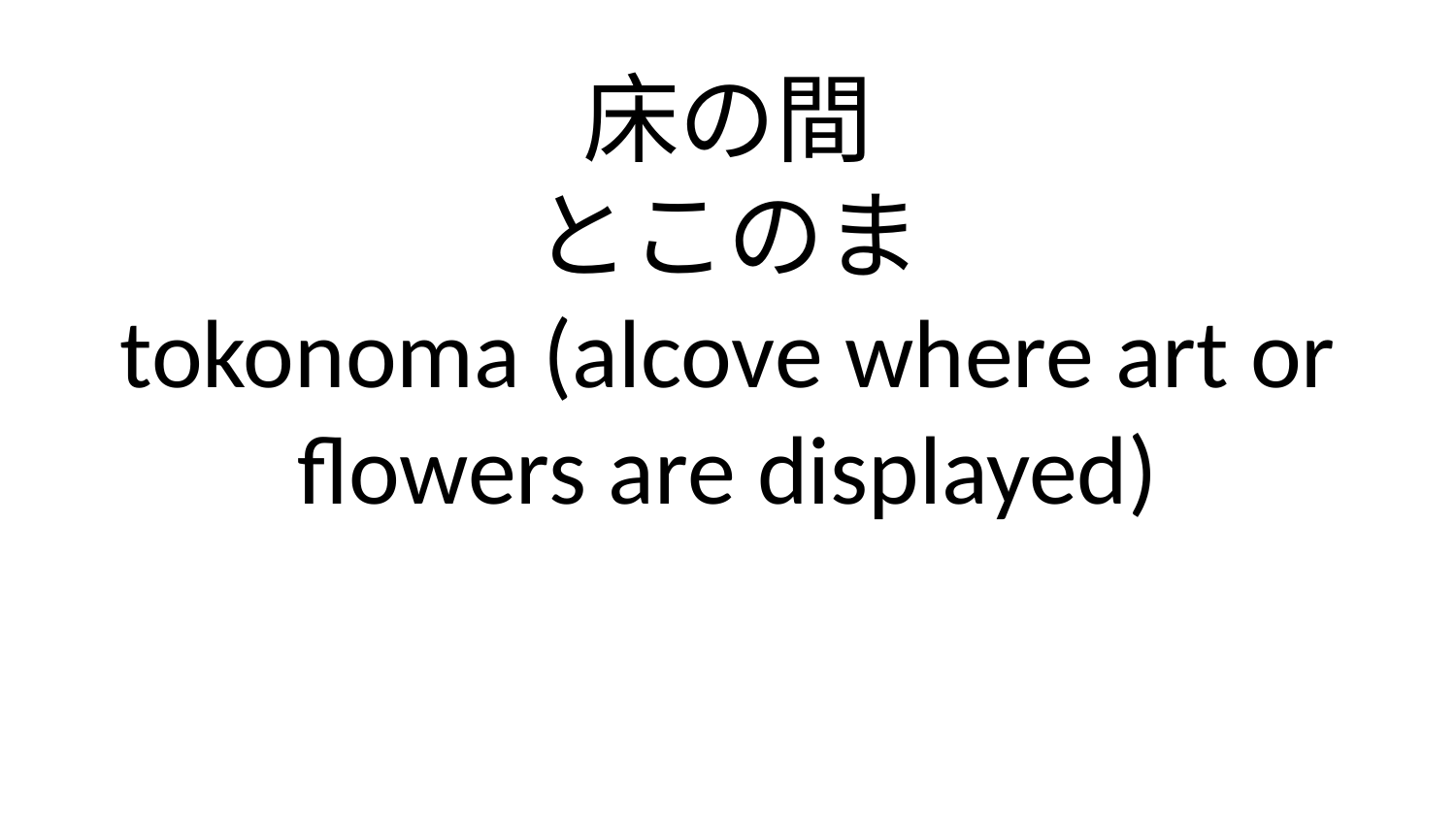

床の間
とこのま
tokonoma (alcove where art or flowers are displayed)